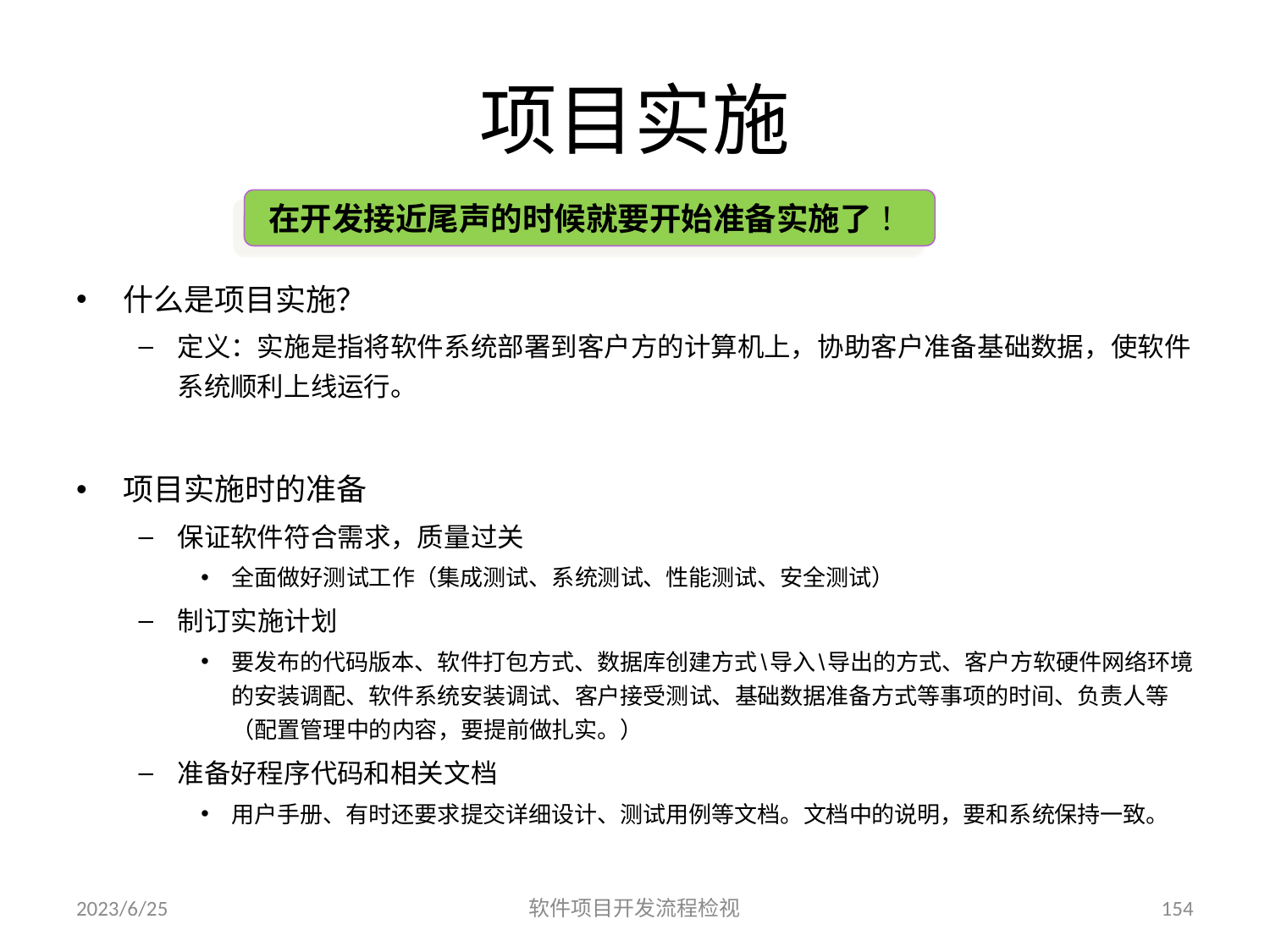

# 项目实施
在开发接近尾声的时候就要开始准备实施了 ！

什么是项目实施？
定义：实施是指将软件系统部署到客户方的计算机上，协助客户准备基础数据，使软件系统顺利上线运行。

项目实施时的准备
保证软件符合需求，质量过关
全面做好测试工作（集成测试、系统测试、性能测试、安全测试）
制订实施计划
要发布的代码版本、软件打包方式、数据库创建方式\导入\导出的方式、客户方软硬件网络环境的安装调配、软件系统安装调试、客户接受测试、基础数据准备方式等事项的时间、负责人等（配置管理中的内容，要提前做扎实。）
准备好程序代码和相关文档
用户手册、有时还要求提交详细设计、测试用例等文档。文档中的说明，要和系统保持一致。
2023/6/25
软件项目开发流程检视
154